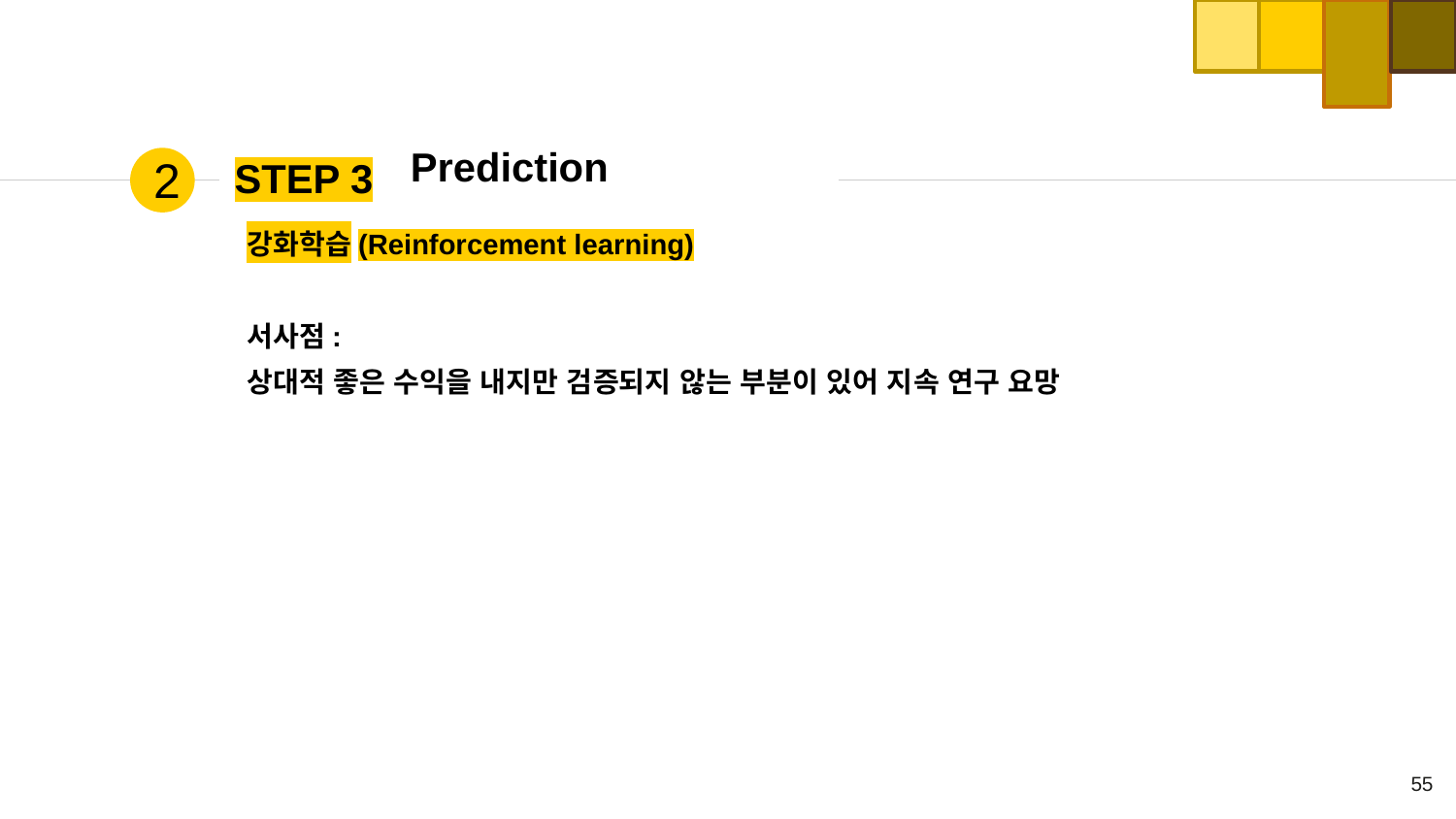

Prediction
2
# STEP 3
강화학습(Reinforcement learning)

서사점:
상대적 좋은 수익을 내지만 검증되지 않는 부분이 있어 지속 연구 요망

55